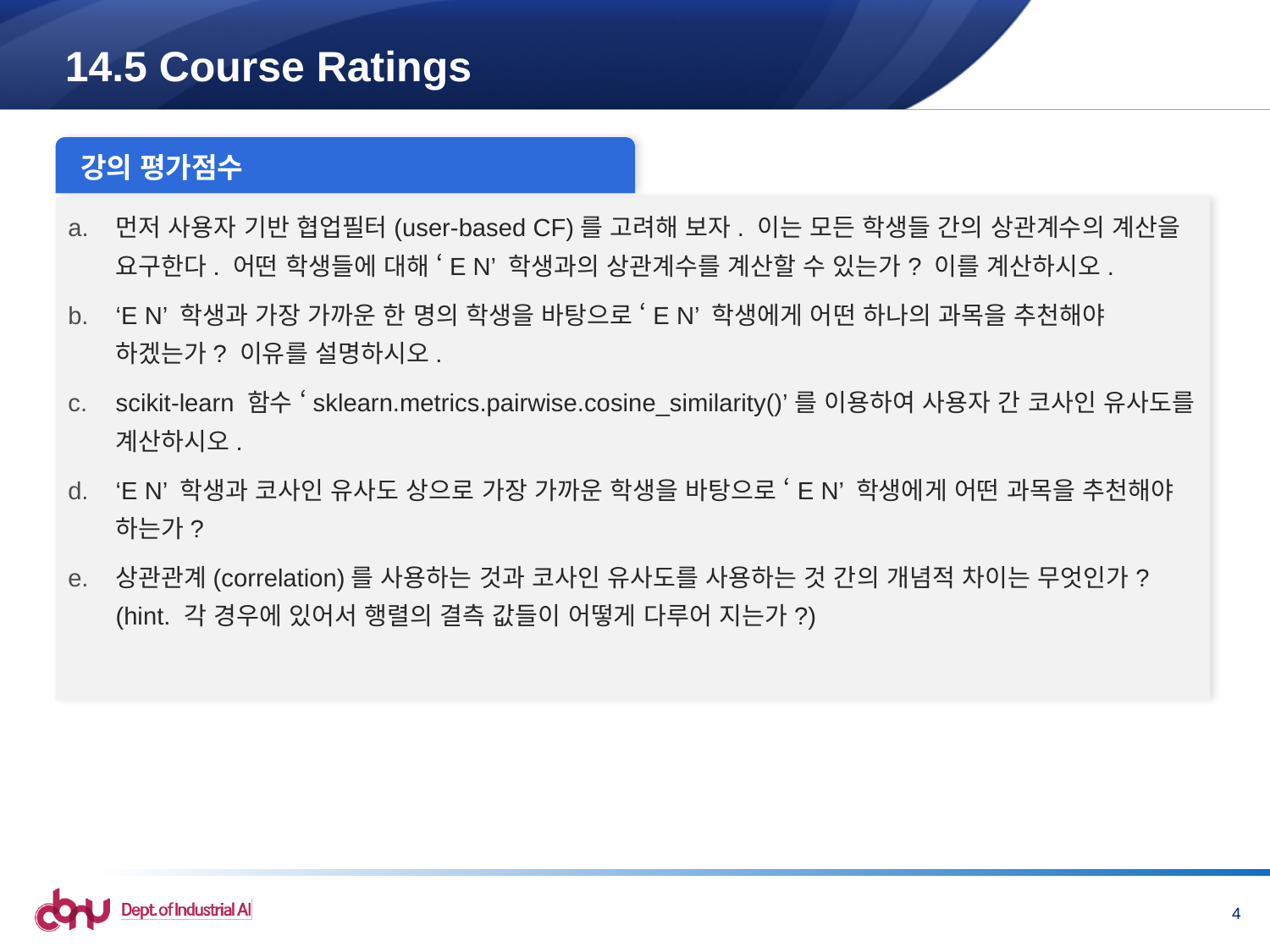

# 14.5 Course Ratings
강의 평가점수
먼저 사용자 기반 협업필터(user-based CF)를 고려해 보자. 이는 모든 학생들 간의 상관계수의 계산을 요구한다. 어떤 학생들에 대해 ‘E N’ 학생과의 상관계수를 계산할 수 있는가? 이를 계산하시오.
‘E N’ 학생과 가장 가까운 한 명의 학생을 바탕으로 ‘E N’ 학생에게 어떤 하나의 과목을 추천해야 하겠는가? 이유를 설명하시오.
scikit-learn 함수 ‘sklearn.metrics.pairwise.cosine_similarity()’를 이용하여 사용자 간 코사인 유사도를 계산하시오.
‘E N’ 학생과 코사인 유사도 상으로 가장 가까운 학생을 바탕으로 ‘E N’ 학생에게 어떤 과목을 추천해야 하는가?
상관관계(correlation)를 사용하는 것과 코사인 유사도를 사용하는 것 간의 개념적 차이는 무엇인가? (hint. 각 경우에 있어서 행렬의 결측 값들이 어떻게 다루어 지는가?)